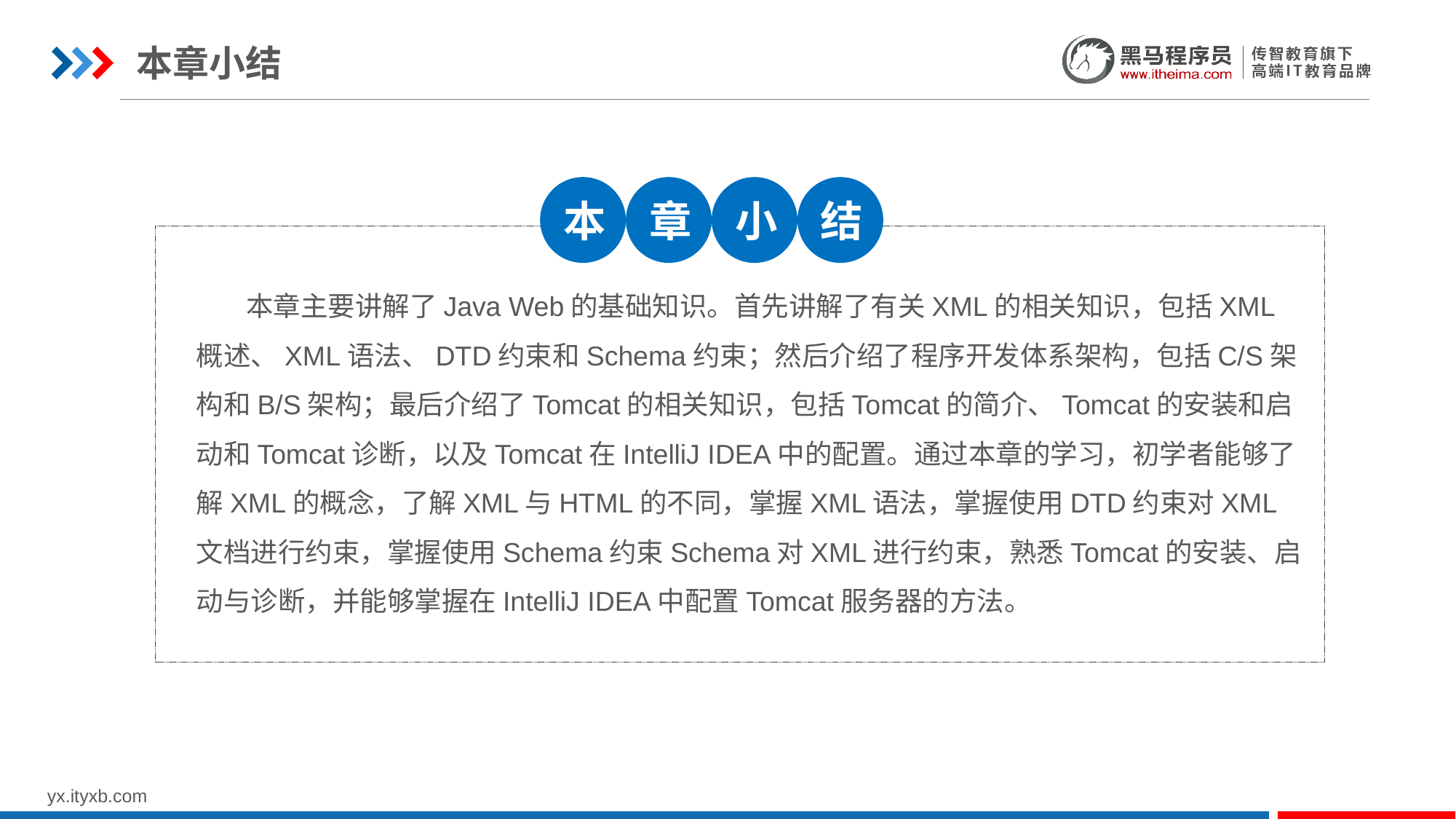

本章小结
本
章
小
结

       本章主要讲解了Java Web的基础知识。首先讲解了有关XML的相关知识，包括XML概述、XML语法、DTD约束和Schema约束；然后介绍了程序开发体系架构，包括C/S架构和B/S架构；最后介绍了Tomcat的相关知识，包括Tomcat的简介、Tomcat的安装和启动和Tomcat诊断，以及Tomcat在IntelliJ IDEA中的配置。通过本章的学习，初学者能够了解XML的概念，了解XML与HTML的不同，掌握XML语法，掌握使用DTD约束对XML文档进行约束，掌握使用Schema约束Schema对XML进行约束，熟悉Tomcat的安装、启动与诊断，并能够掌握在IntelliJ IDEA中配置Tomcat服务器的方法。